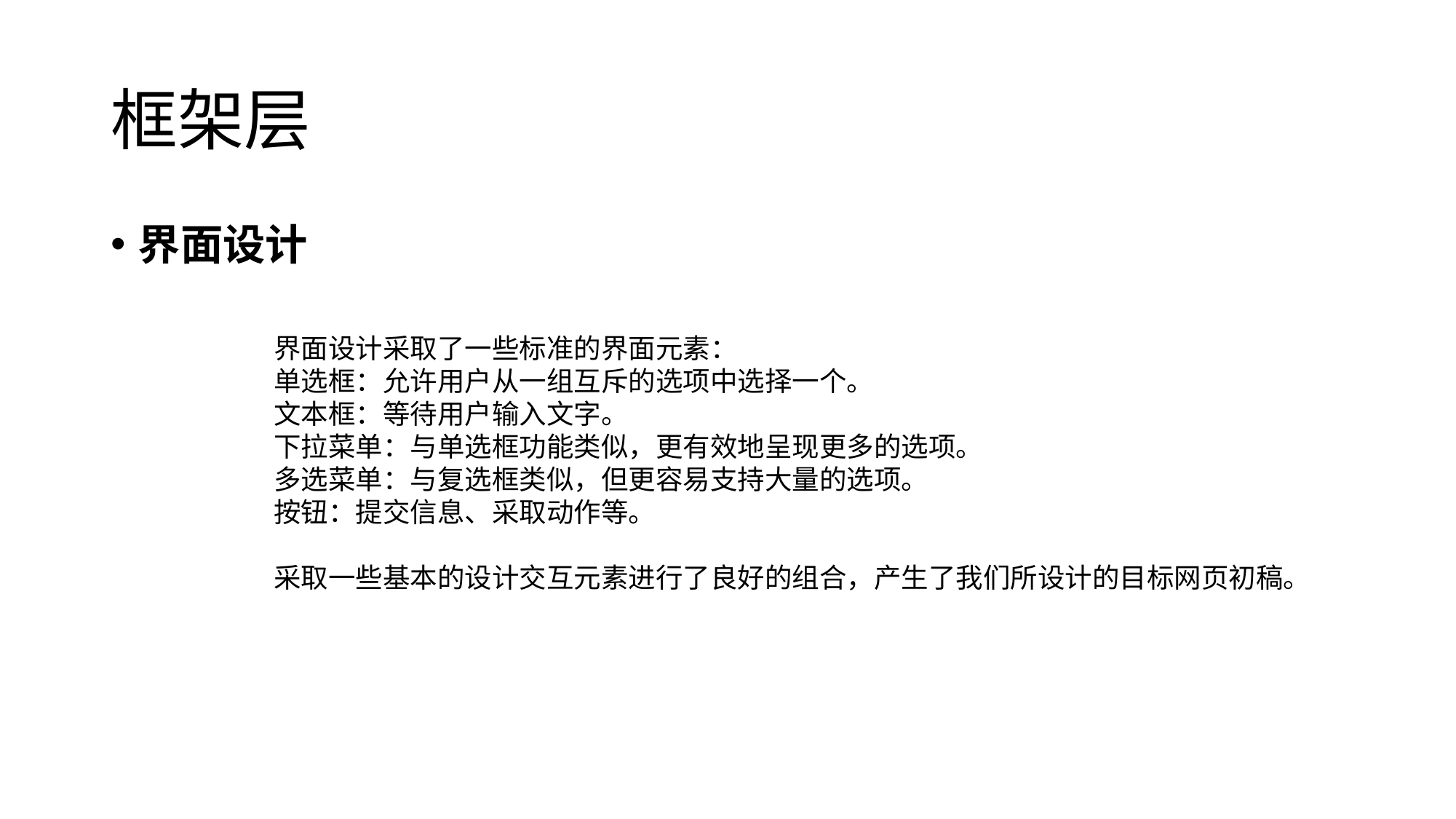

# 框架层
界面设计

界面设计采取了一些标准的界面元素：
单选框：允许用户从一组互斥的选项中选择一个。
文本框：等待用户输入文字。
下拉菜单：与单选框功能类似，更有效地呈现更多的选项。
多选菜单：与复选框类似，但更容易支持大量的选项。
按钮：提交信息、采取动作等。

采取一些基本的设计交互元素进行了良好的组合，产生了我们所设计的目标网页初稿。